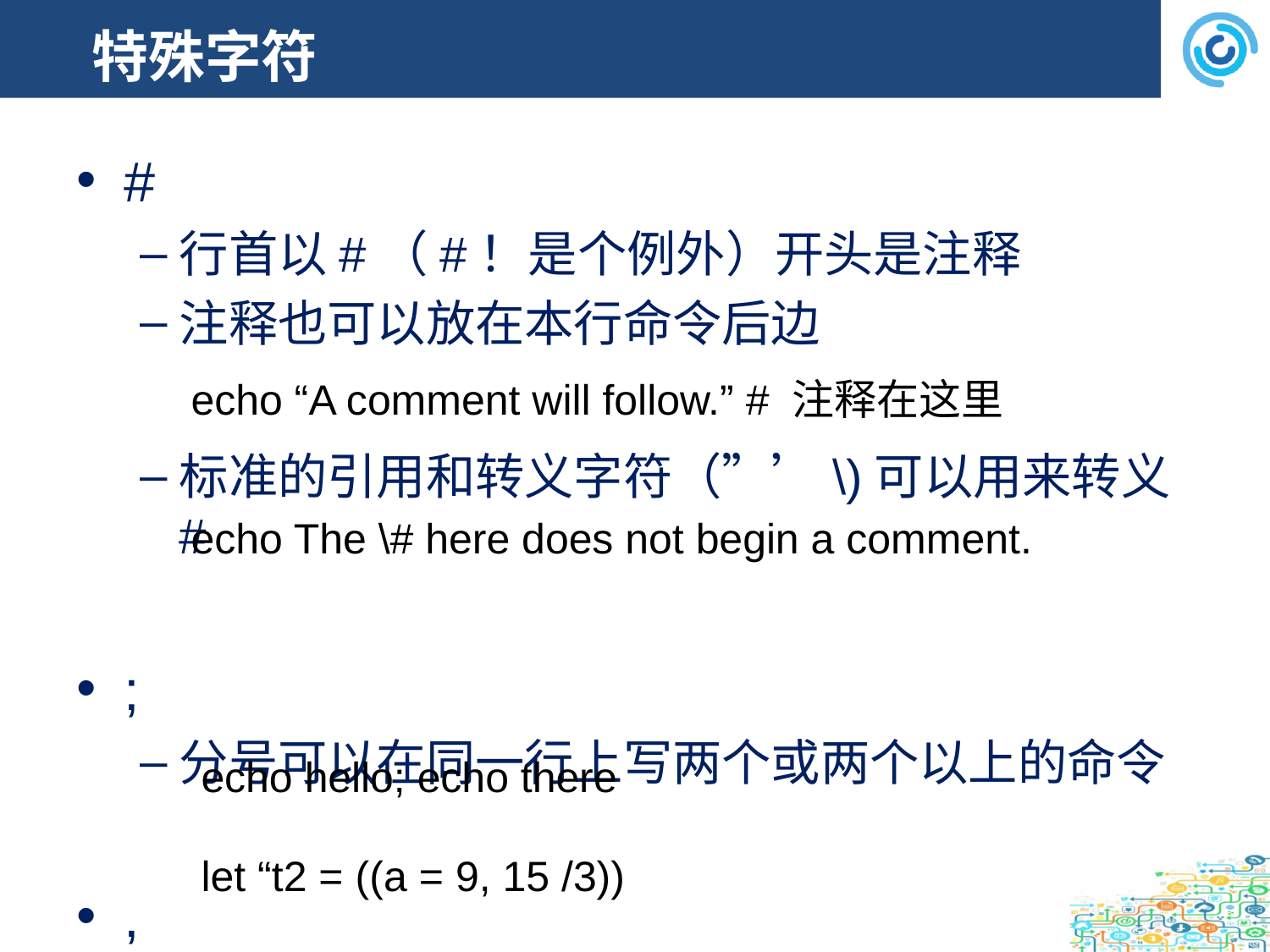

# 特殊字符
#
行首以#（#！是个例外）开头是注释
注释也可以放在本行命令后边

标准的引用和转义字符（”’\)可以用来转义#

;
分号可以在同一行上写两个或两个以上的命令

,

;

echo “A comment will follow.” # 注释在这里
echo The \# here does not begin a comment.
echo hello; echo there
let “t2 = ((a = 9, 15 /3))